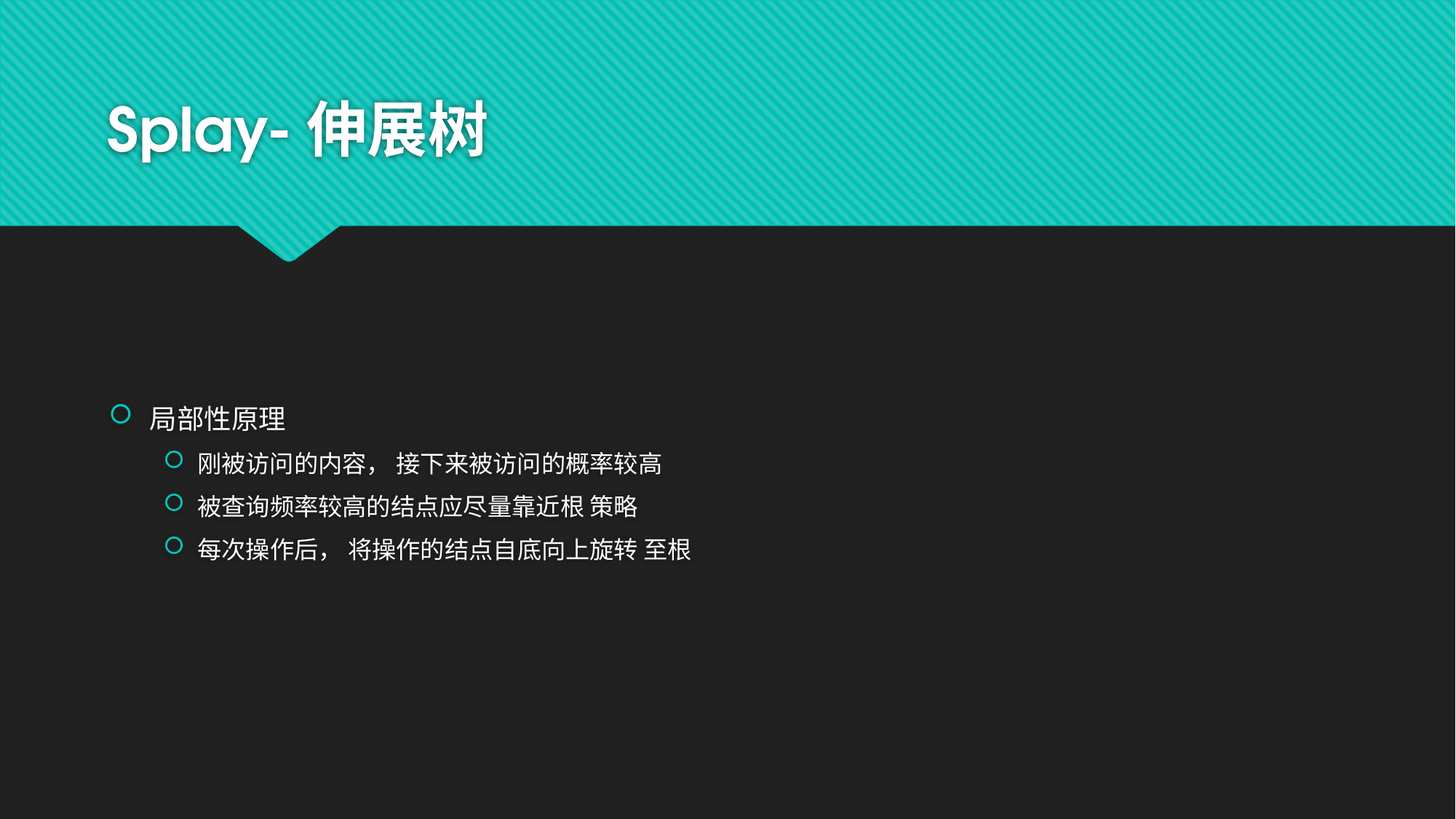

# Splay-伸展树
局部性原理
刚被访问的内容， 接下来被访问的概率较高
被查询频率较高的结点应尽量靠近根 策略
每次操作后， 将操作的结点自底向上旋转 至根